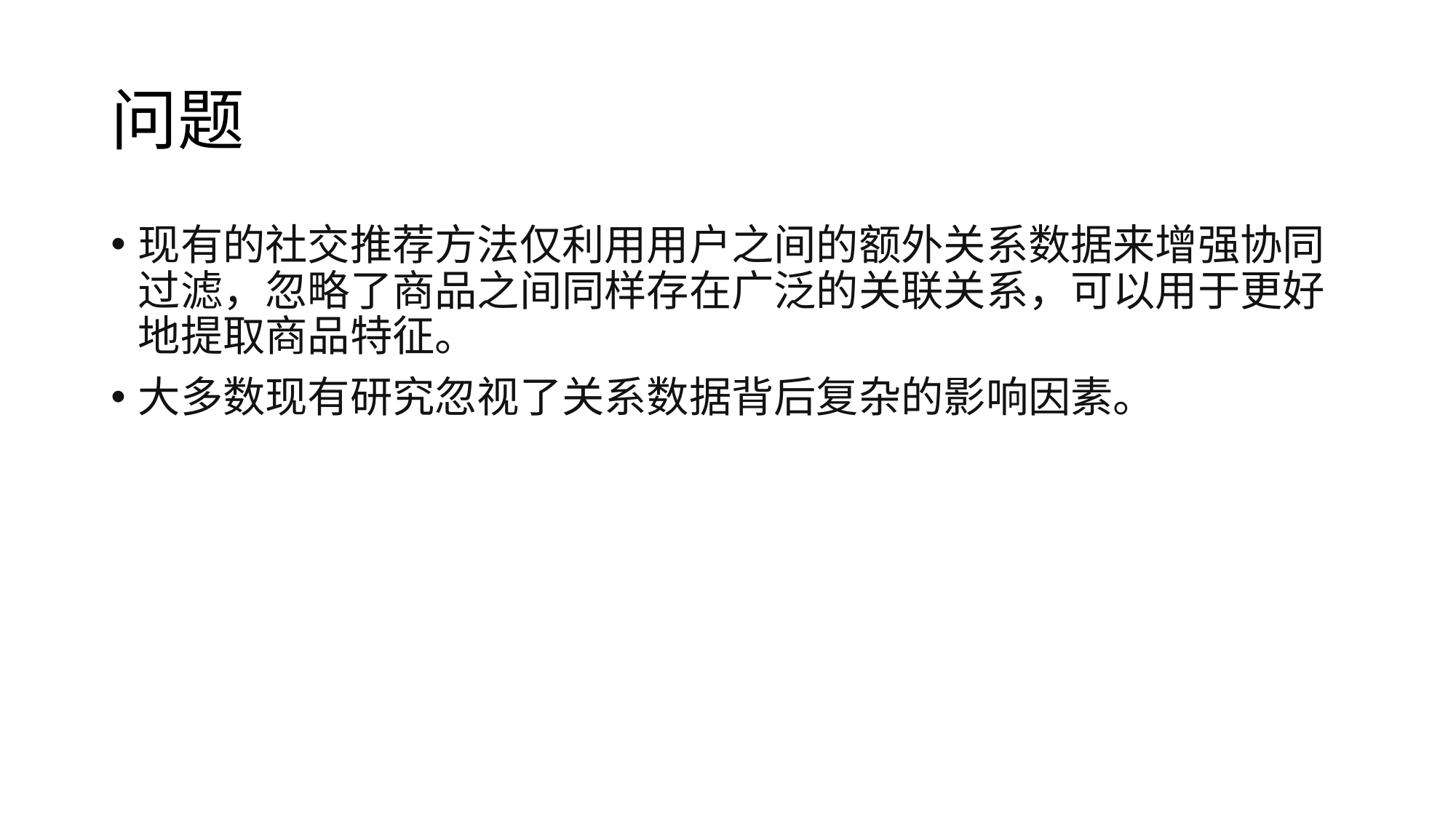

# 问题
现有的社交推荐方法仅利用用户之间的额外关系数据来增强协同过滤，忽略了商品之间同样存在广泛的关联关系，可以用于更好地提取商品特征。
大多数现有研究忽视了关系数据背后复杂的影响因素。